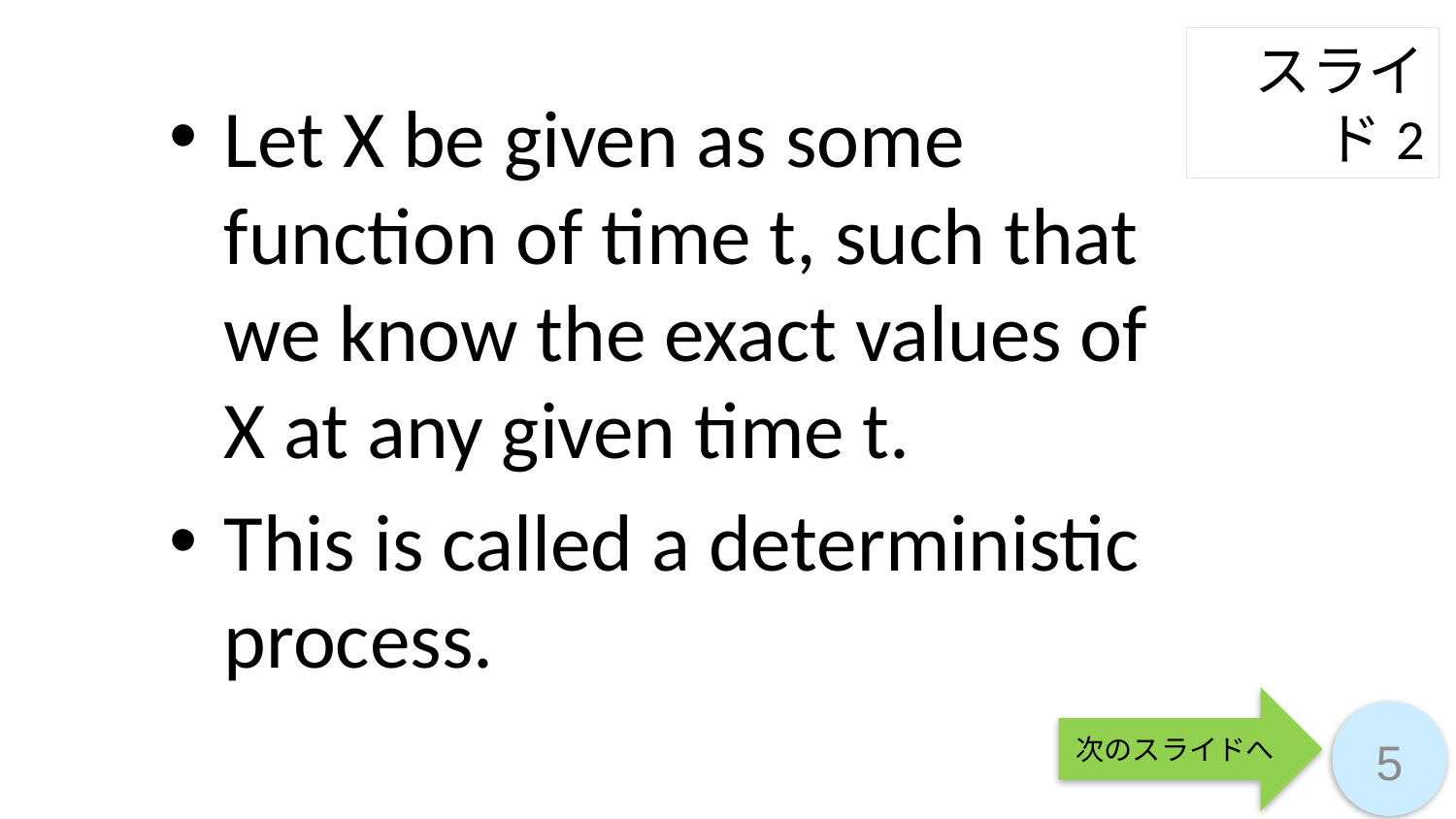

スライド2
Let X be given as some function of time t, such that we know the exact values of X at any given time t.
This is called a deterministic process.
次のスライドへ
5